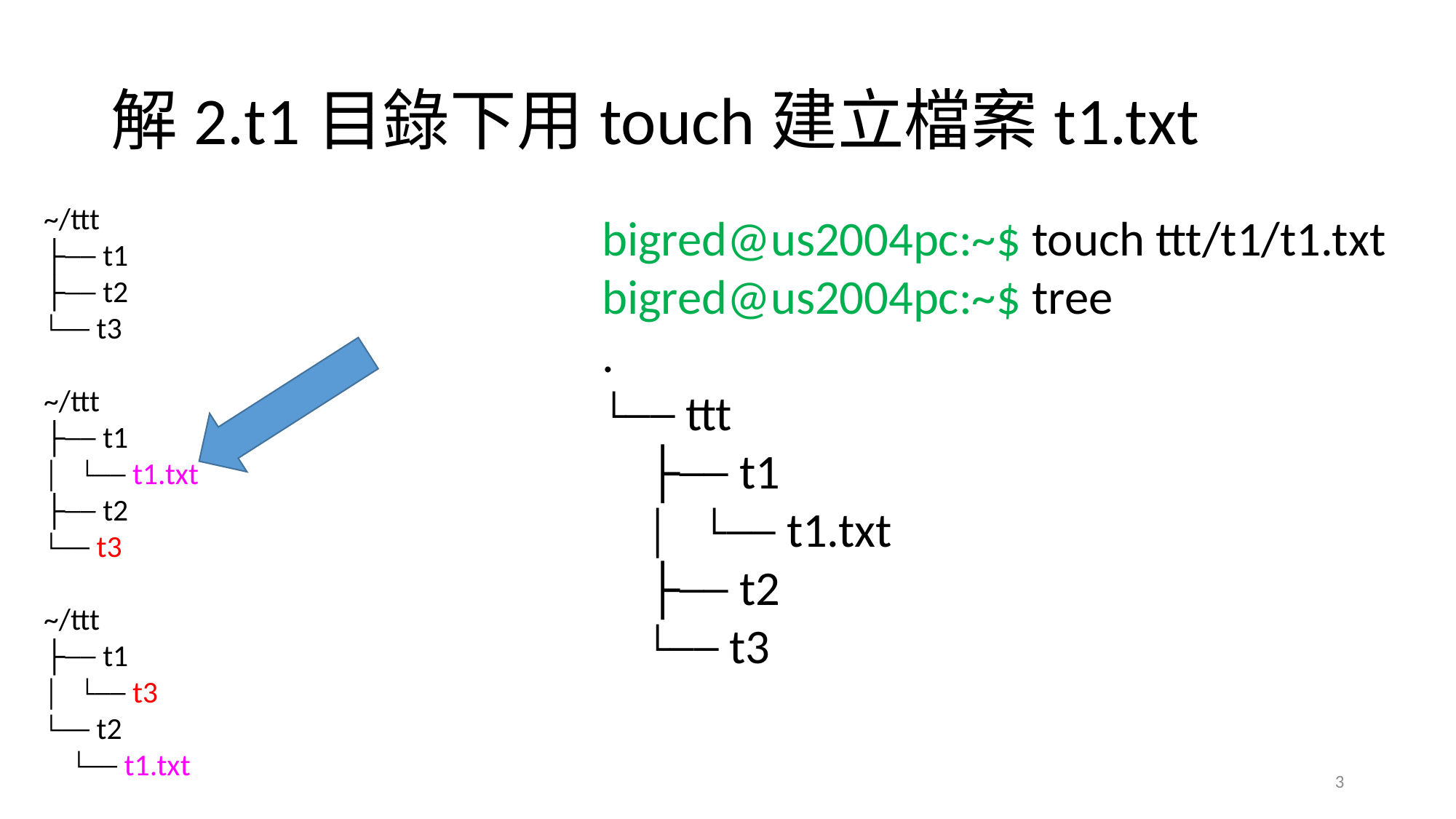

# 解2.t1目錄下用touch建立檔案t1.txt
~/ttt
├── t1
├── t2
└── t3

~/ttt
├── t1
│   └── t1.txt
├── t2
└── t3

~/ttt
├── t1
│   └── t3
└── t2
    └── t1.txt
bigred@us2004pc:~$ touch ttt/t1/t1.txt
bigred@us2004pc:~$ tree
.
└── ttt
    ├── t1
    │   └── t1.txt
    ├── t2
    └── t3

3